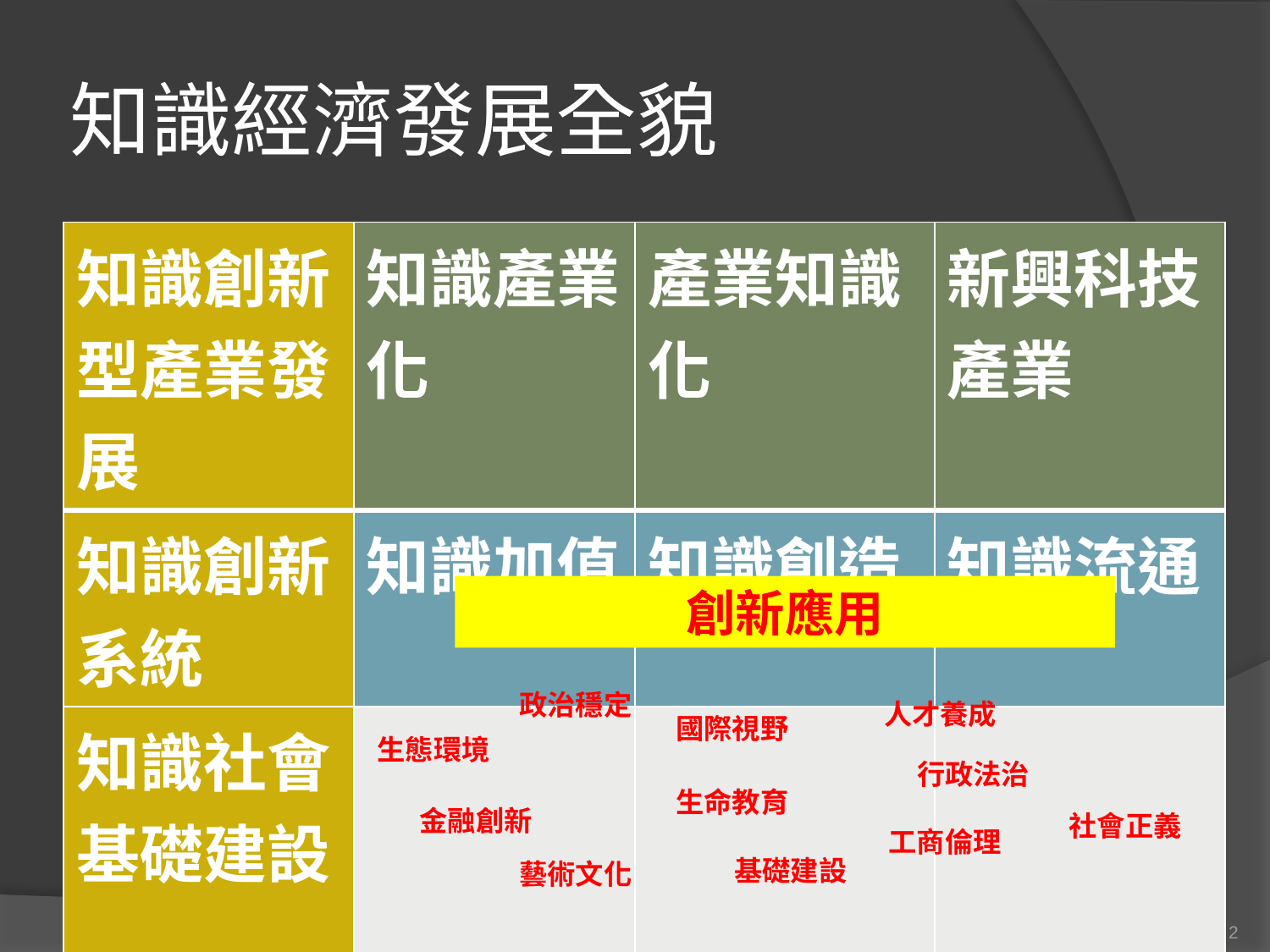

# 知識經濟發展全貌
| 知識創新型產業發展 | 知識產業化 | 產業知識化 | 新興科技產業 |
| --- | --- | --- | --- |
| 知識創新系統 | 知識加值 | 知識創造 | 知識流通 |
| 知識社會基礎建設 |  |  |  |
創新應用
政治穩定
人才養成
國際視野
生態環境
行政法治
生命教育
金融創新
社會正義
工商倫理
基礎建設
藝術文化
2